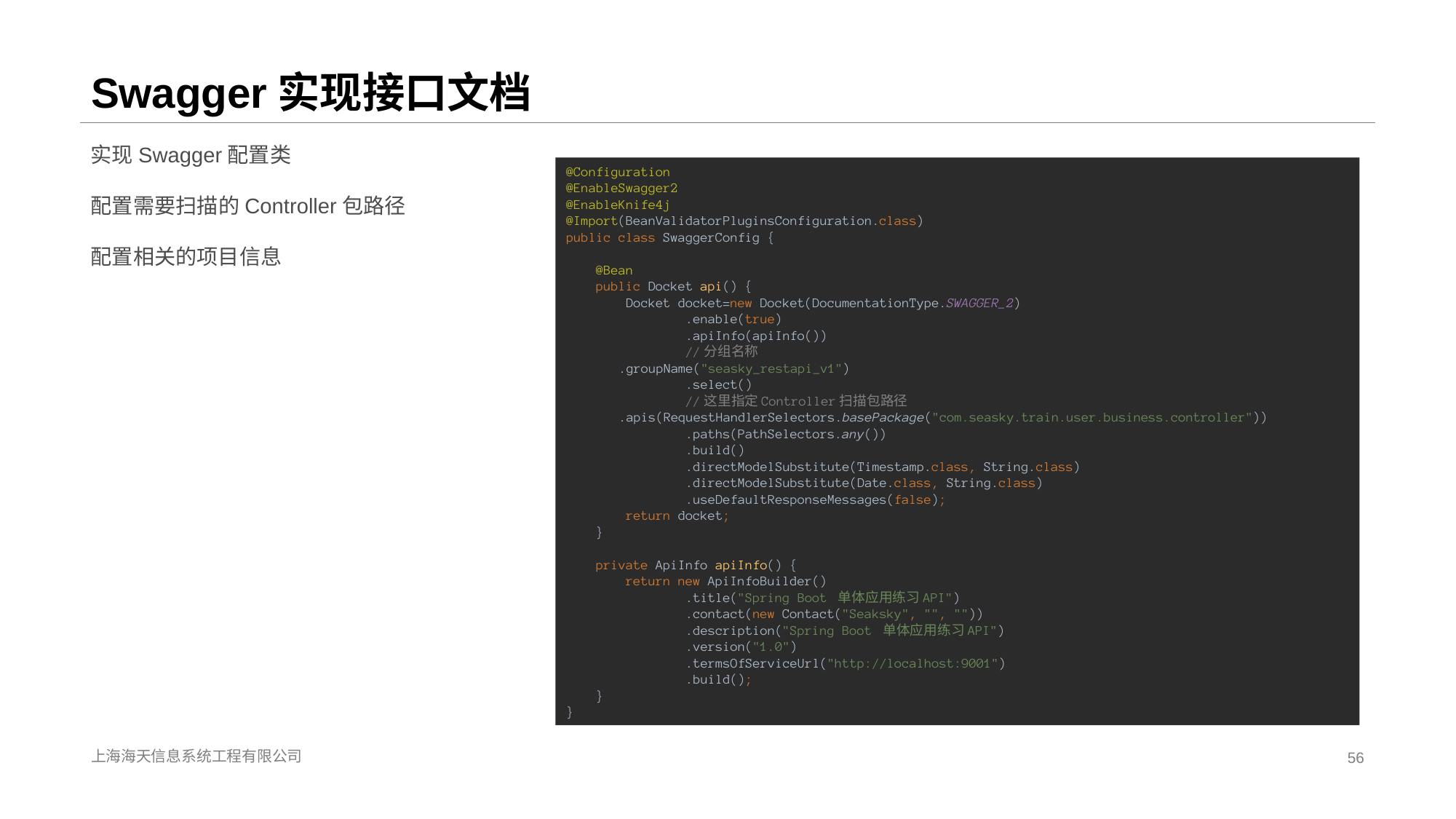

# Swagger实现接口文档
实现Swagger配置类

配置需要扫描的Controller包路径

配置相关的项目信息

@Configuration
@EnableSwagger2
@EnableKnife4j
@Import(BeanValidatorPluginsConfiguration.class)
public class SwaggerConfig {
    @Bean
    public Docket api() {
        Docket docket=new Docket(DocumentationType.SWAGGER_2)
                .enable(true)
                .apiInfo(apiInfo())
                //分组名称
                .groupName("seasky_restapi_v1")
                .select()
                //这里指定Controller扫描包路径
                .apis(RequestHandlerSelectors.basePackage("com.seasky.train.user.business.controller"))
                .paths(PathSelectors.any())
                .build()
                .directModelSubstitute(Timestamp.class, String.class)
                .directModelSubstitute(Date.class, String.class)
                .useDefaultResponseMessages(false);
        return docket;
    }
    private ApiInfo apiInfo() {
        return new ApiInfoBuilder()
                .title("Spring Boot 单体应用练习API")
                .contact(new Contact("Seaksky", "", ""))
                .description("Spring Boot 单体应用练习API")
                .version("1.0")
                .termsOfServiceUrl("http://localhost:9001")
                .build();
    }
}
上海海天信息系统工程有限公司
56